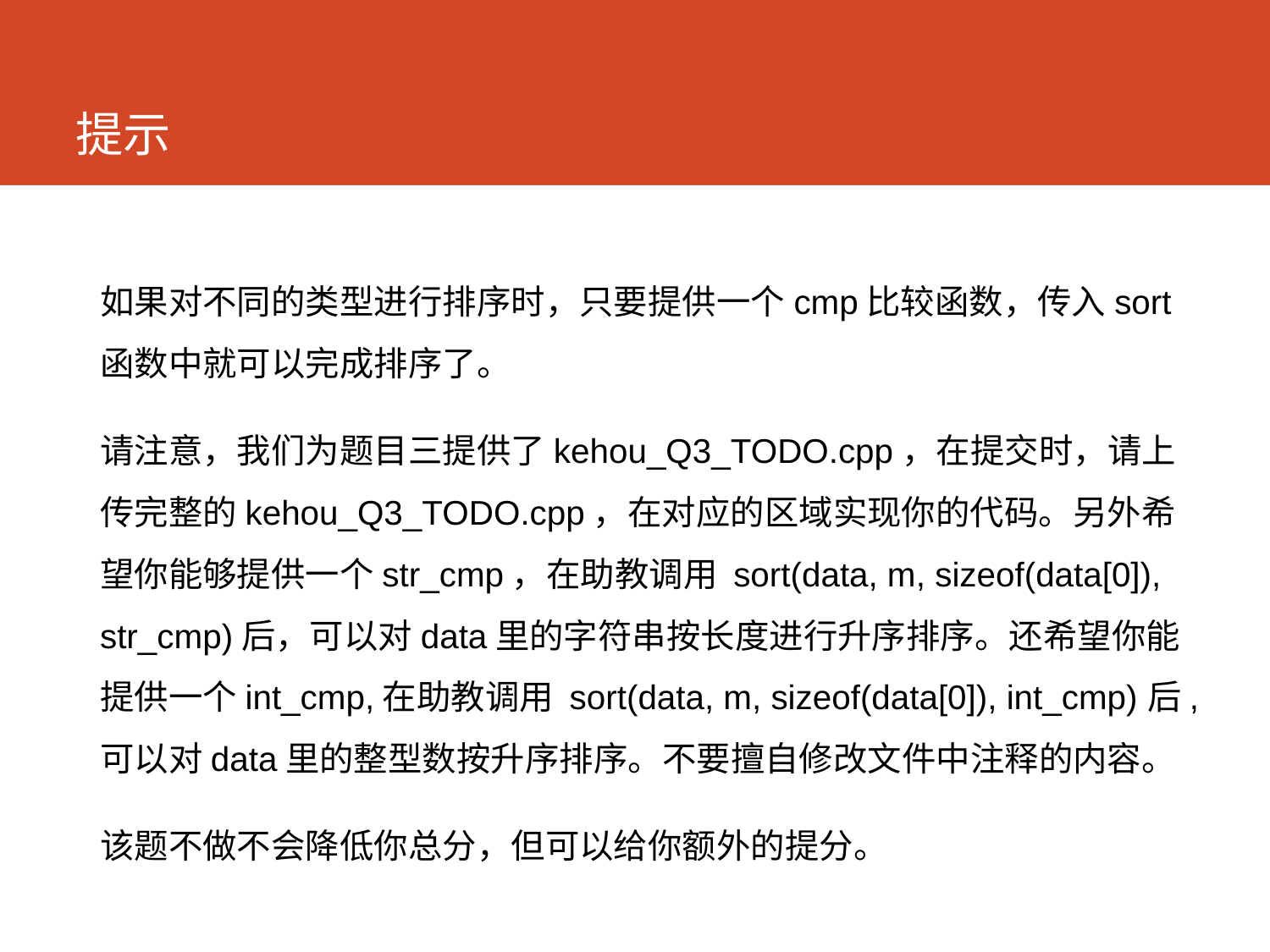

# 提示
如果对不同的类型进行排序时，只要提供一个cmp比较函数，传入sort函数中就可以完成排序了。
请注意，我们为题目三提供了kehou_Q3_TODO.cpp，在提交时，请上传完整的kehou_Q3_TODO.cpp，在对应的区域实现你的代码。另外希望你能够提供一个str_cmp，在助教调用 sort(data, m, sizeof(data[0]), str_cmp)后，可以对data里的字符串按长度进行升序排序。还希望你能提供一个int_cmp,在助教调用 sort(data, m, sizeof(data[0]), int_cmp)后,可以对data里的整型数按升序排序。不要擅自修改文件中注释的内容。
该题不做不会降低你总分，但可以给你额外的提分。